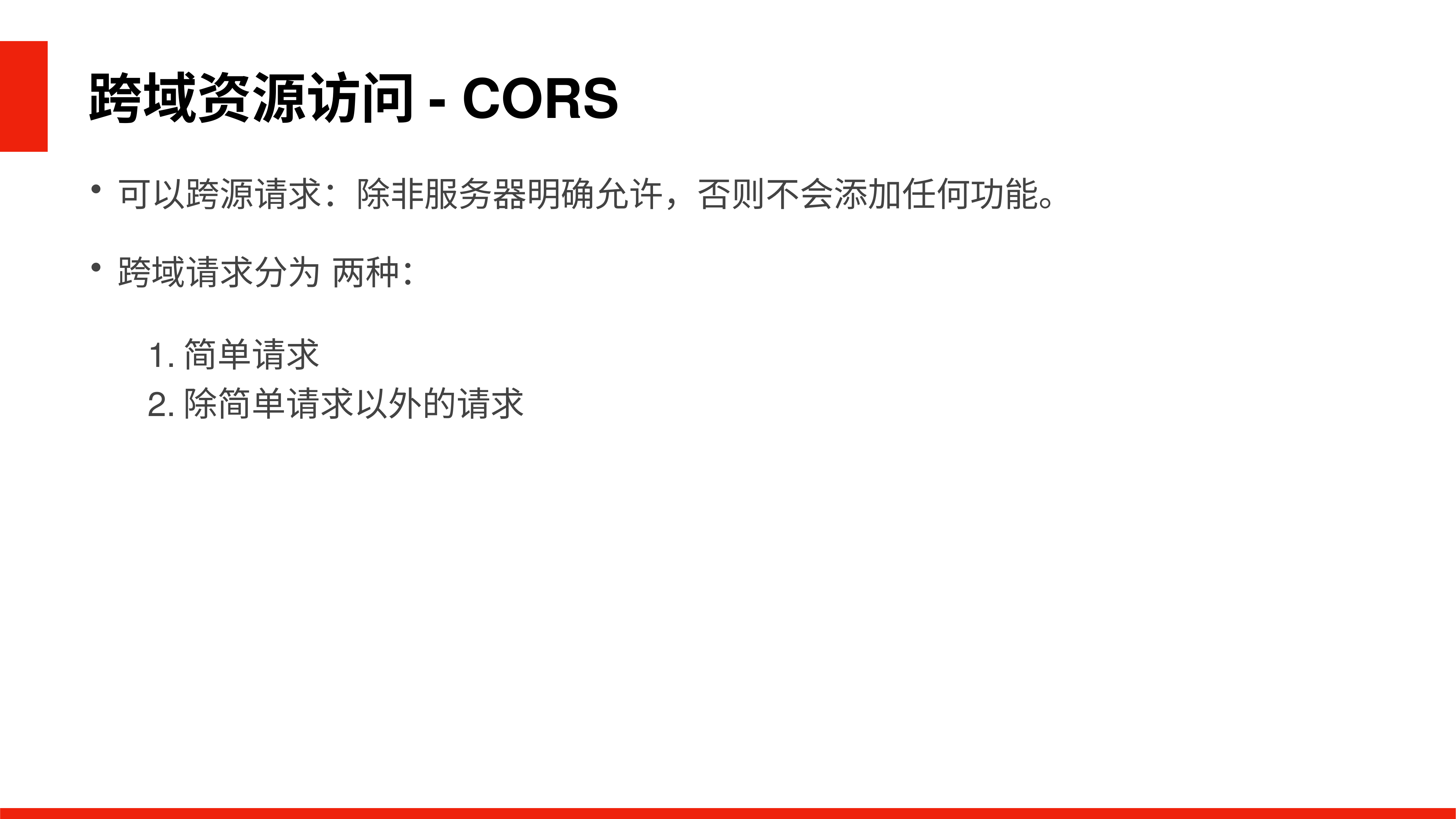

跨域资源访问- CORS
可以跨源请求：除非服务器明确允许，否则不会添加任何功能。
跨域请求分为 两种：
简单请求
除简单请求以外的请求
23